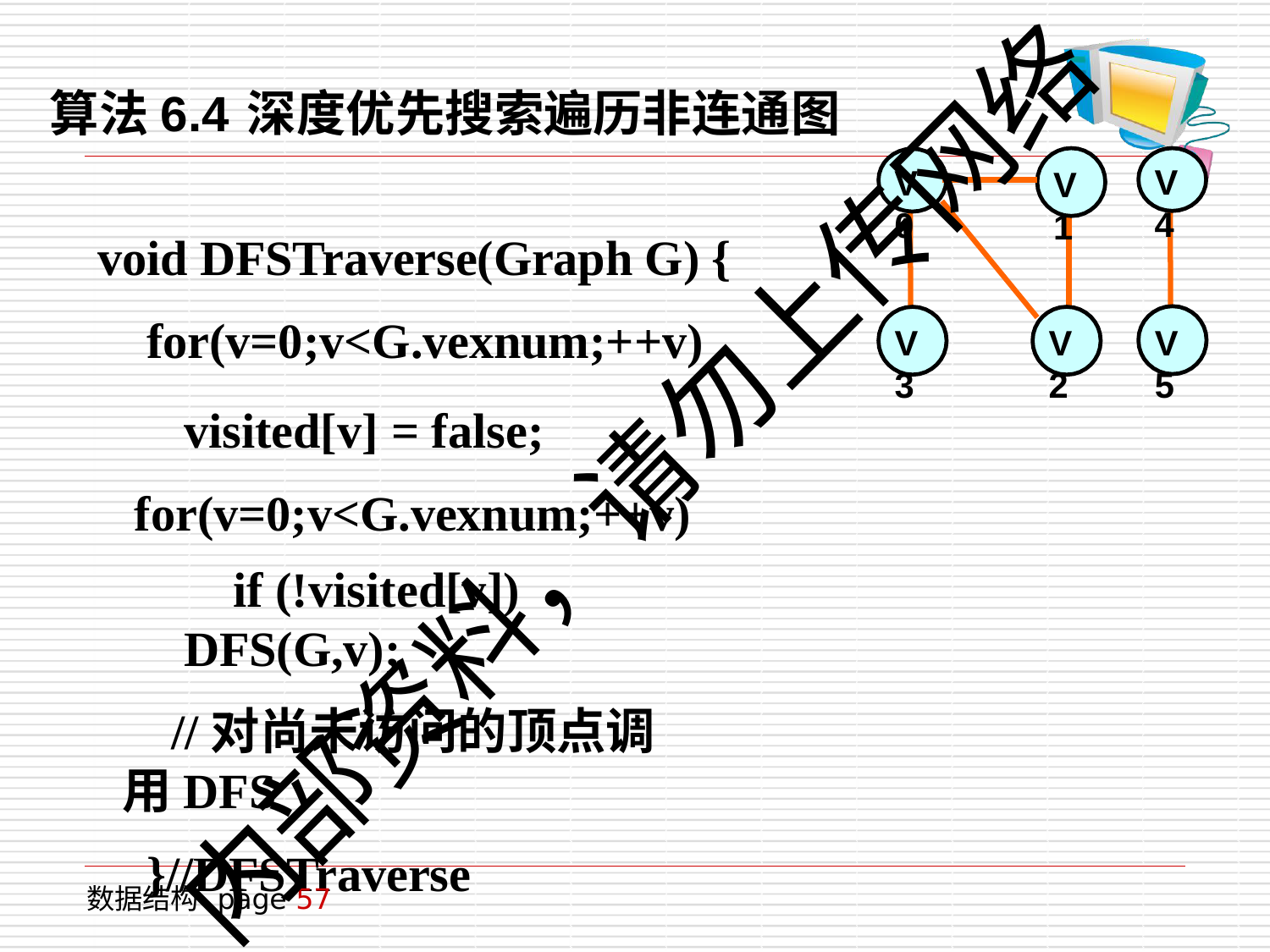

# 算法6.4	深度优先搜索遍历非连通图

V4
V0
V1

void DFSTraverse(Graph G) {  for(v=0;v<G.vexnum;++v)
visited[v] = false;  for(v=0;v<G.vexnum;++v)
if (!visited[v]) DFS(G,v);
//对尚未访问的顶点调用DFS
}//DFSTraverse

V5
V3
V2
内部资料，请勿上传网络

数据结构 page 57